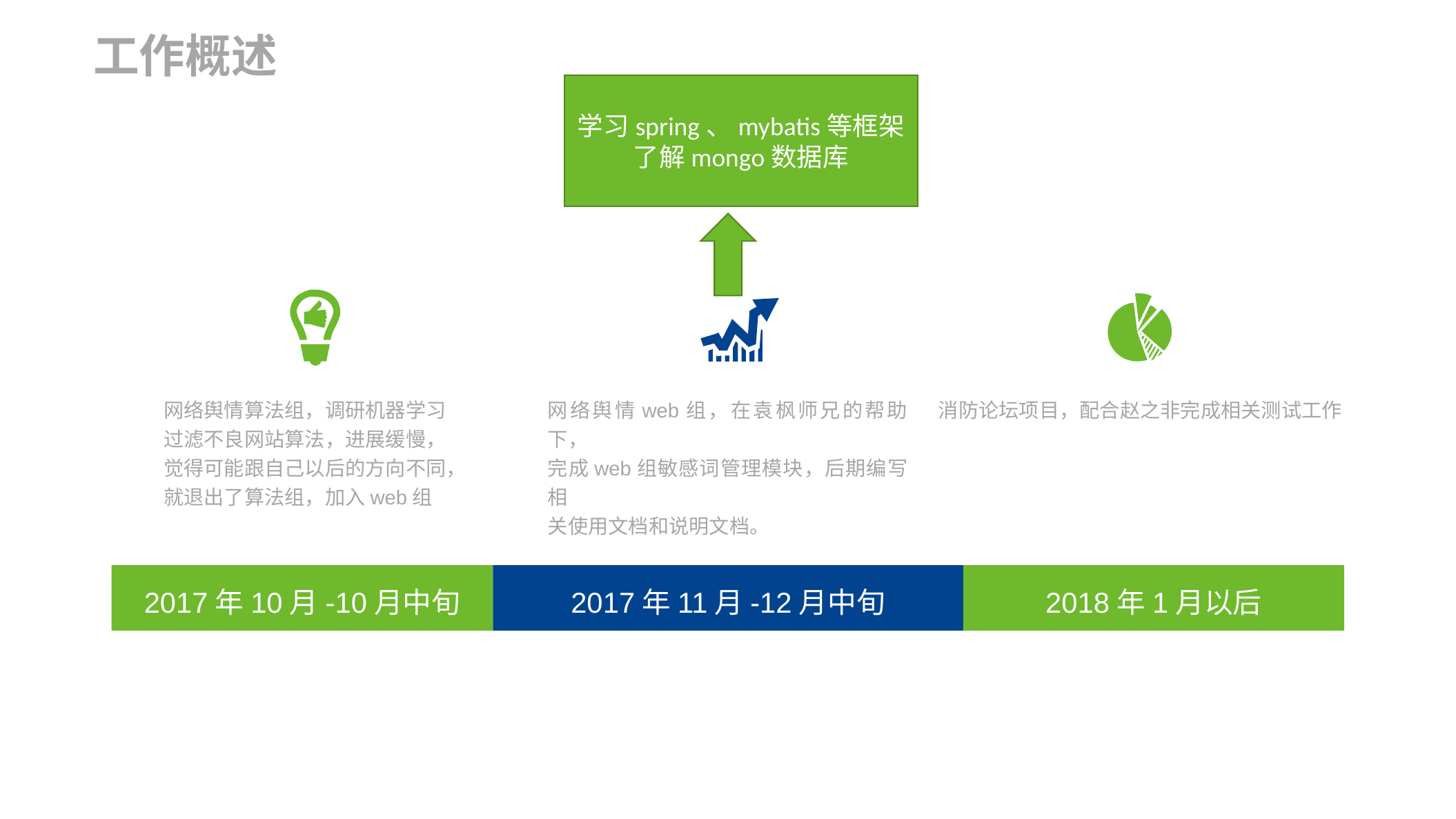

工作概述
学习spring、mybatis等框架
了解mongo数据库

网络舆情算法组，调研机器学习
过滤不良网站算法，进展缓慢，
觉得可能跟自己以后的方向不同，
就退出了算法组，加入web组

网络舆情web组，在袁枫师兄的帮助下，
完成web组敏感词管理模块，后期编写相
关使用文档和说明文档。
消防论坛项目，配合赵之非完成相关测试工作
2017年10月-10月中旬
2017年11月-12月中旬
2018年1月以后